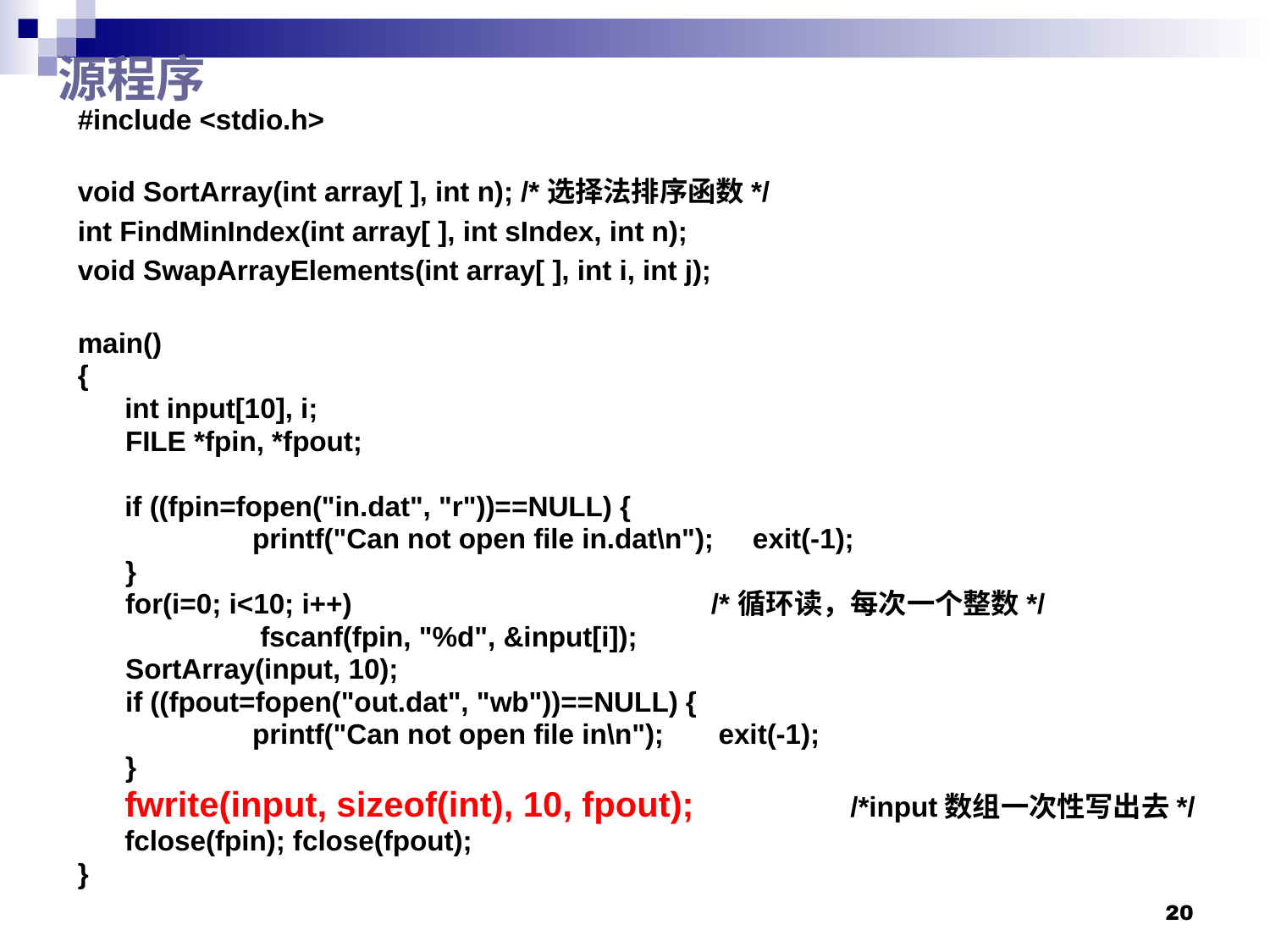

# 源程序
#include <stdio.h>

void SortArray(int array[ ], int n); /*选择法排序函数*/
int FindMinIndex(int array[ ], int sIndex, int n);
void SwapArrayElements(int array[ ], int i, int j);

main()
{
      int input[10], i;
	FILE *fpin, *fpout;

      if ((fpin=fopen("in.dat", "r"))==NULL) {
		printf("Can not open file in.dat\n");     exit(-1);
	}
	for(i=0; i<10; i++)                                              /*循环读，每次一个整数*/
		 fscanf(fpin, "%d", &input[i]);
	SortArray(input, 10);
	if ((fpout=fopen("out.dat", "wb"))==NULL) {
		printf("Can not open file in\n");       exit(-1);
	}
      fwrite(input, sizeof(int), 10, fpout);                /*input数组一次性写出去*/
      fclose(fpin); fclose(fpout);
}

20